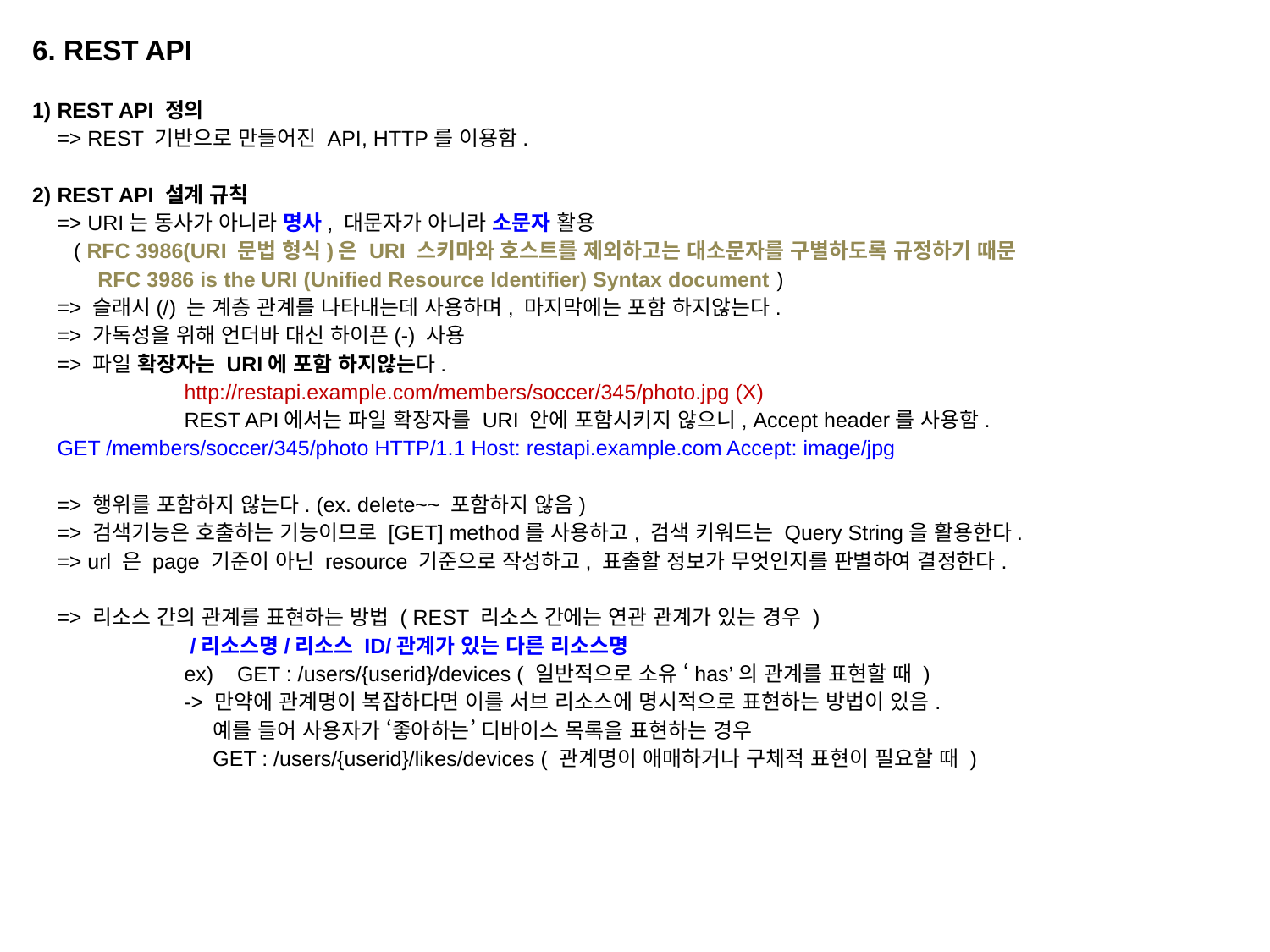

6. REST API
REST API 정의
=> REST 기반으로 만들어진 API, HTTP를 이용함.

REST API 설계 규칙
=> URI는 동사가 아니라 명사, 대문자가 아니라 소문자 활용
       ( RFC 3986(URI 문법 형식)은 URI 스키마와 호스트를 제외하고는 대소문자를 구별하도록 규정하기 때문
      RFC 3986 is the URI (Unified Resource Identifier) Syntax document )
=> 슬래시(/) 는 계층 관계를 나타내는데 사용하며, 마지막에는 포함 하지않는다.
=> 가독성을 위해 언더바 대신 하이픈(-) 사용
=> 파일 확장자는 URI에 포함 하지않는다.
	http://restapi.example.com/members/soccer/345/photo.jpg (X)
		REST API에서는 파일 확장자를 URI 안에 포함시키지 않으니, Accept header를 사용함.
    	GET /members/soccer/345/photo HTTP/1.1 Host: restapi.example.com Accept: image/jpg
=> 행위를 포함하지 않는다. (ex. delete~~ 포함하지 않음)
=> 검색기능은 호출하는 기능이므로 [GET] method를 사용하고, 검색 키워드는 Query String을 활용한다.
=> url 은 page 기준이 아닌 resource 기준으로 작성하고, 표출할 정보가 무엇인지를 판별하여 결정한다.
=> 리소스 간의 관계를 표현하는 방법 ( REST 리소스 간에는 연관 관계가 있는 경우 )
	 /리소스명/리소스 ID/관계가 있는 다른 리소스명
     	ex)    GET : /users/{userid}/devices ( 일반적으로 소유 ‘has’의 관계를 표현할 때 )
	-> 만약에 관계명이 복잡하다면 이를 서브 리소스에 명시적으로 표현하는 방법이 있음.
	    예를 들어 사용자가 ‘좋아하는’ 디바이스 목록을 표현하는 경우
	    GET : /users/{userid}/likes/devices ( 관계명이 애매하거나 구체적 표현이 필요할 때 )